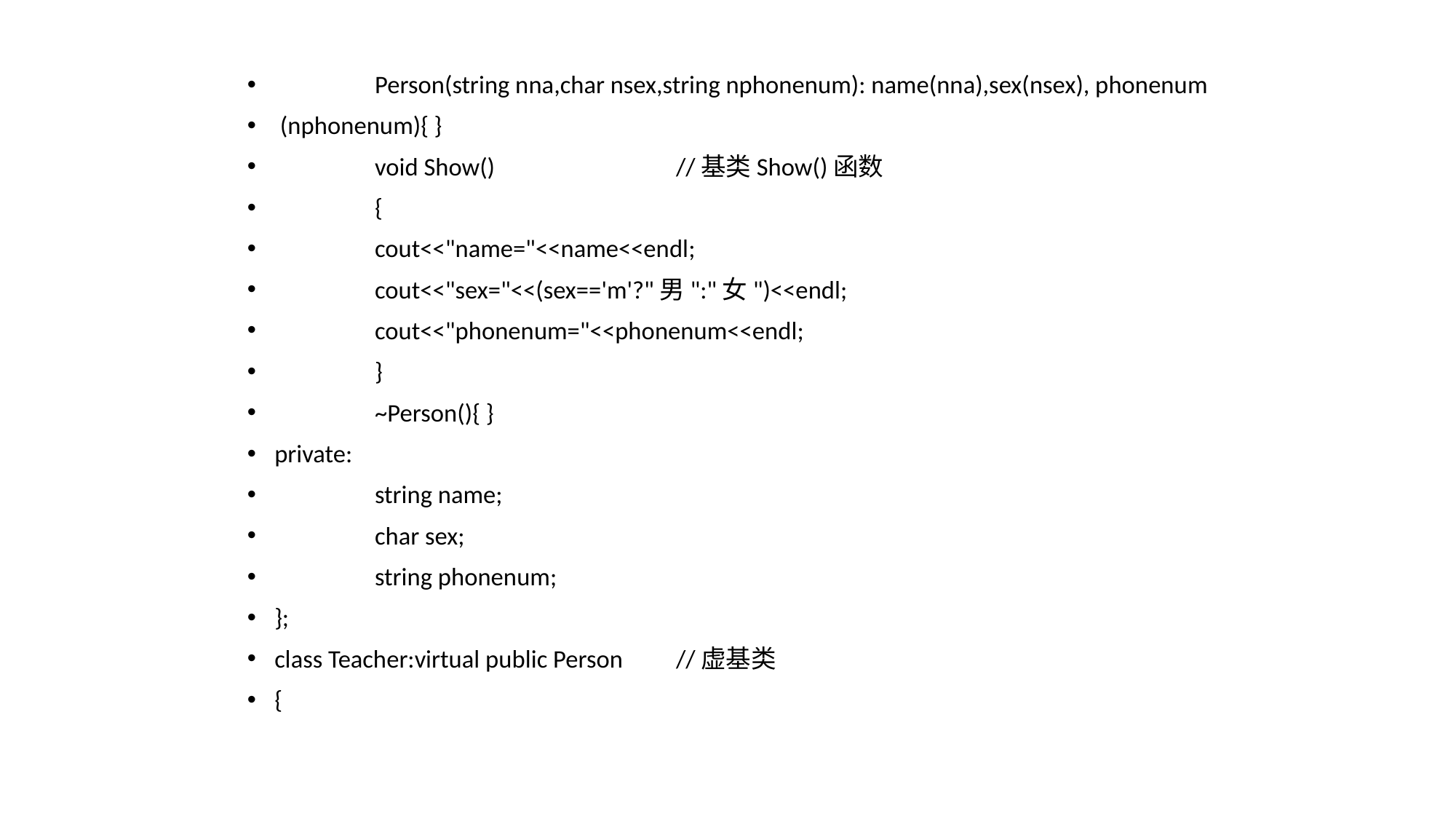

Person(string nna,char nsex,string nphonenum): name(nna),sex(nsex), phonenum
 (nphonenum){ }
     	void Show()                   			//基类Show()函数
	{
		cout<<"name="<<name<<endl;
		cout<<"sex="<<(sex=='m'?"男":"女")<<endl;
		cout<<"phonenum="<<phonenum<<endl;
	}
	~Person(){ }
private:
	string name;
	char sex;
	string phonenum;
};
class Teacher:virtual public Person    	//虚基类
{